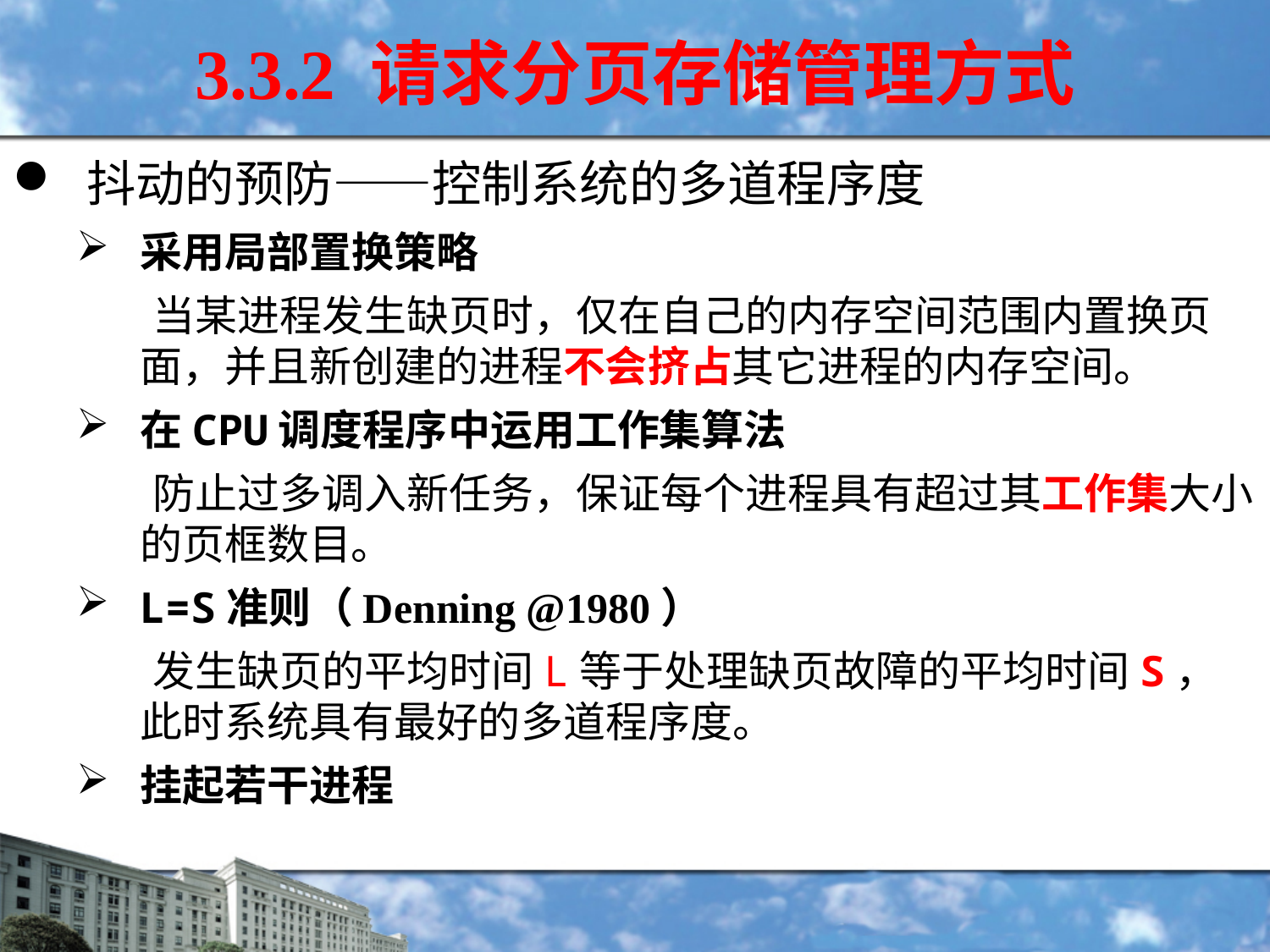

3.3.2 请求分页存储管理方式
抖动的预防——控制系统的多道程序度
采用局部置换策略
       当某进程发生缺页时，仅在自己的内存空间范围内置换页面，并且新创建的进程不会挤占其它进程的内存空间。
在CPU调度程序中运用工作集算法
       防止过多调入新任务，保证每个进程具有超过其工作集大小的页框数目。
L=S准则（Denning @1980）
       发生缺页的平均时间L等于处理缺页故障的平均时间S，此时系统具有最好的多道程序度。
挂起若干进程